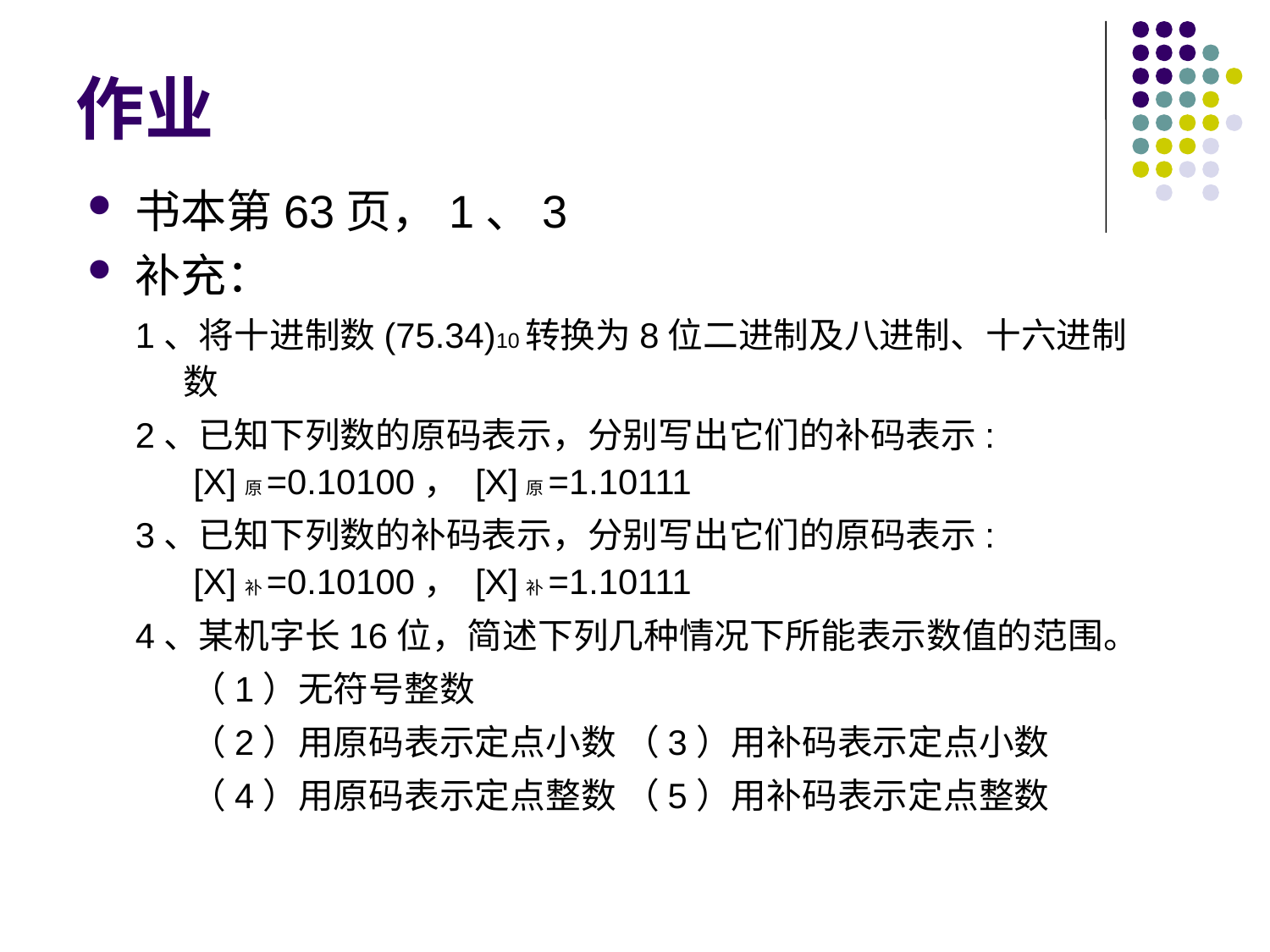

# 作业
书本第63页，1、3
补充：
1、将十进制数(75.34)10转换为8位二进制及八进制、十六进制数
2、已知下列数的原码表示，分别写出它们的补码表示:
 [X]原=0.10100， [X]原=1.10111
3、已知下列数的补码表示，分别写出它们的原码表示:
 [X]补=0.10100， [X]补=1.10111
4、某机字长16位，简述下列几种情况下所能表示数值的范围。
      （1）无符号整数
      （2）用原码表示定点小数 （3）用补码表示定点小数
      （4）用原码表示定点整数 （5）用补码表示定点整数

74